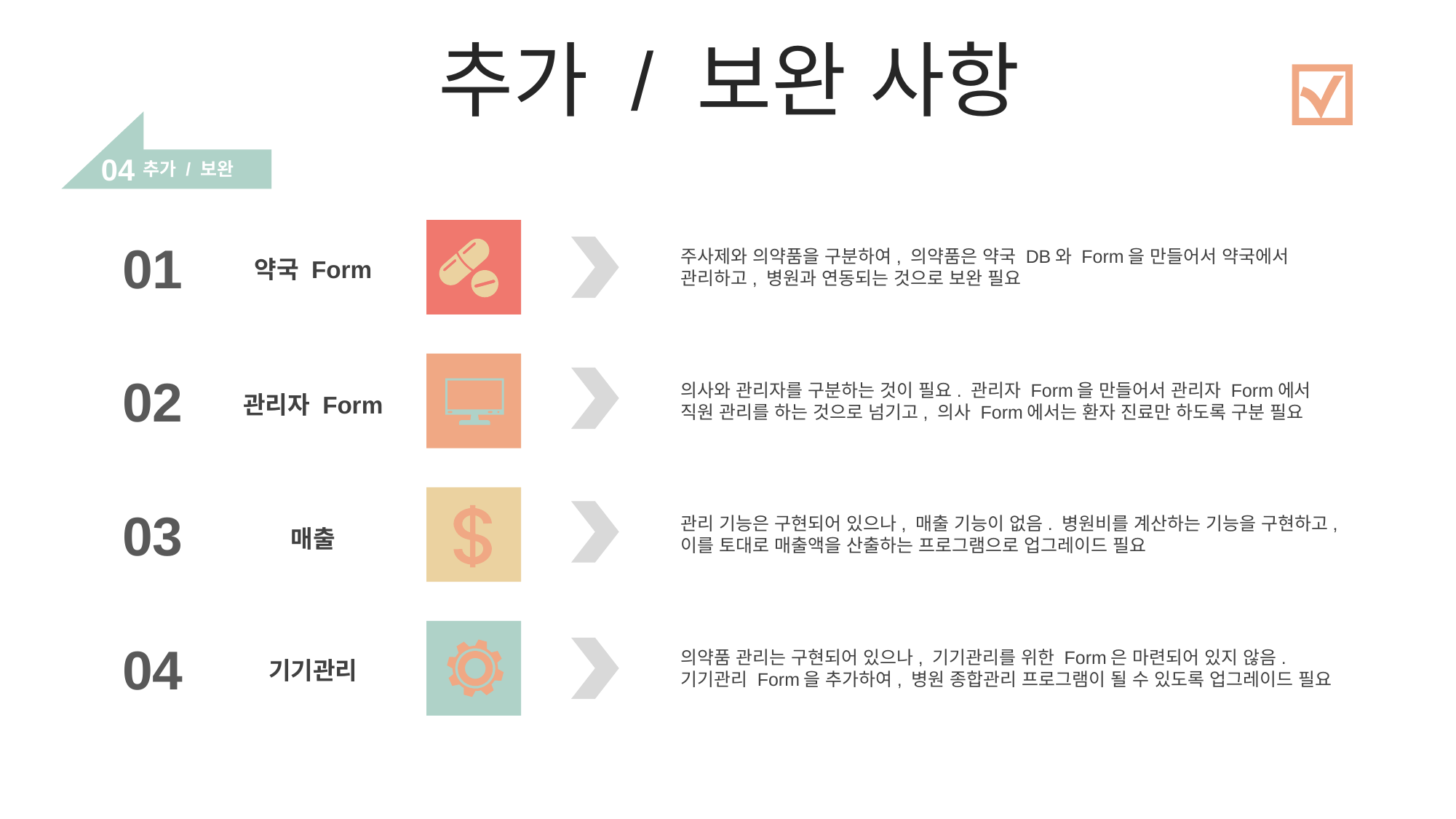

추가 / 보완 사항

04
추가 / 보완

01

주사제와 의약품을 구분하여, 의약품은 약국 DB와 Form을 만들어서 약국에서 관리하고, 병원과 연동되는 것으로 보완 필요

약국 Form

02

의사와 관리자를 구분하는 것이 필요. 관리자 Form을 만들어서 관리자 Form에서 직원 관리를 하는 것으로 넘기고, 의사 Form에서는 환자 진료만 하도록 구분 필요

관리자 Form

03

관리 기능은 구현되어 있으나, 매출 기능이 없음. 병원비를 계산하는 기능을 구현하고, 이를 토대로 매출액을 산출하는 프로그램으로 업그레이드 필요
매출

04

의약품 관리는 구현되어 있으나, 기기관리를 위한 Form은 마련되어 있지 않음.
기기관리 Form을 추가하여, 병원 종합관리 프로그램이 될 수 있도록 업그레이드 필요
기기관리